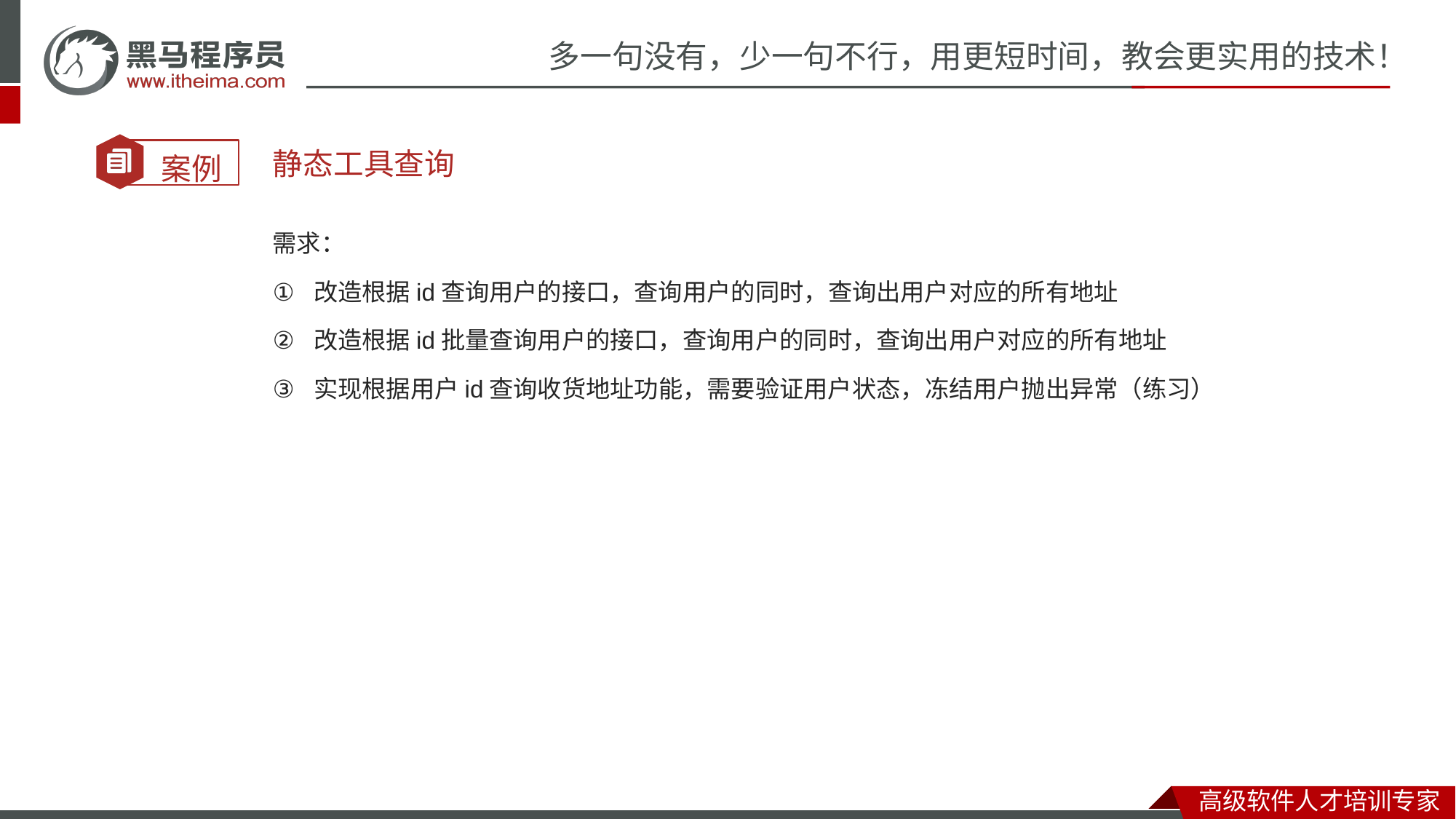

静态工具查询
需求：
改造根据id查询用户的接口，查询用户的同时，查询出用户对应的所有地址
改造根据id批量查询用户的接口，查询用户的同时，查询出用户对应的所有地址
实现根据用户id查询收货地址功能，需要验证用户状态，冻结用户抛出异常（练习）